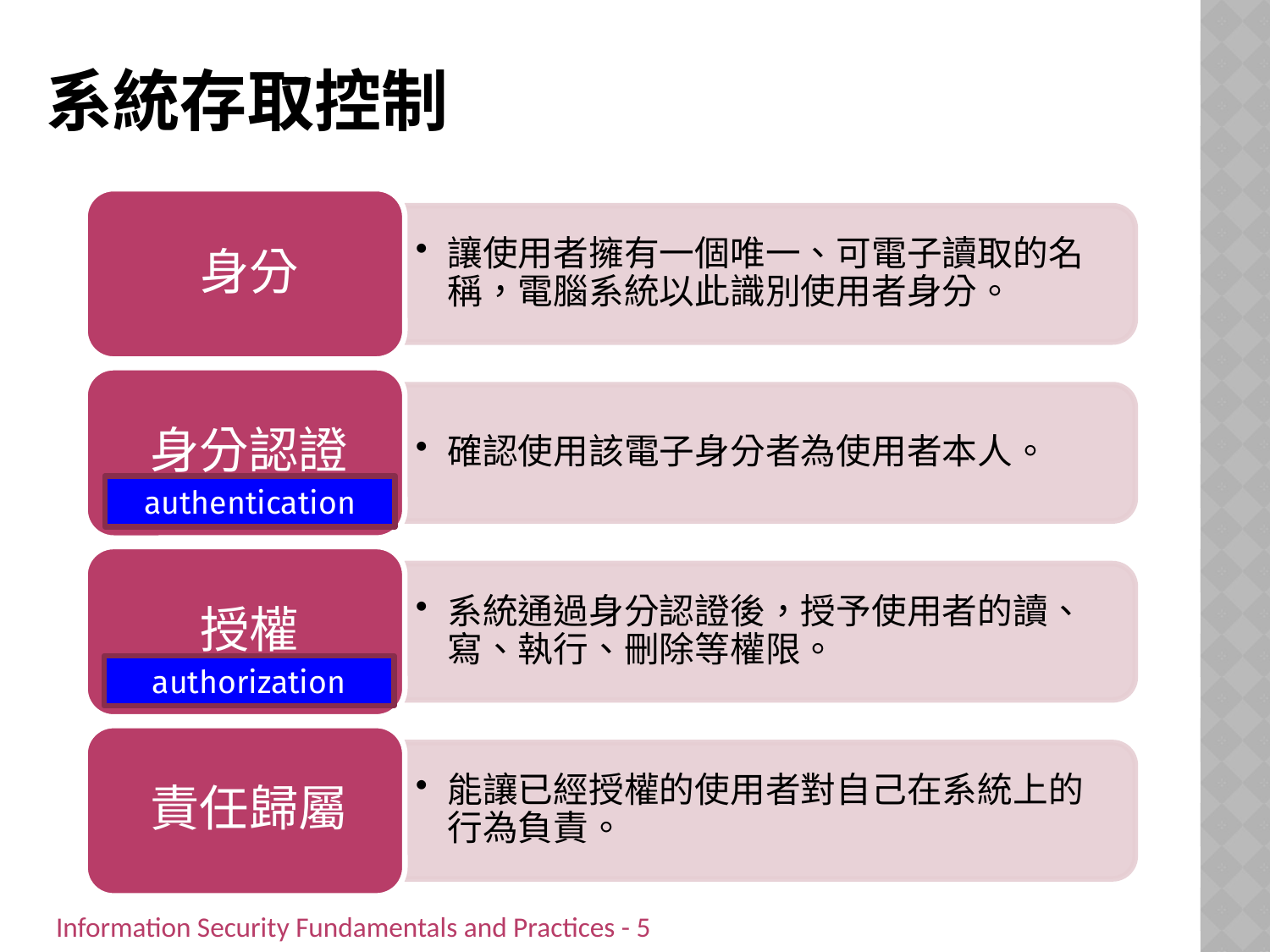

# 系統存取控制
讓使用者擁有一個唯一、可電子讀取的名稱，電腦系統以此識別使用者身分。
身分
確認使用該電子身分者為使用者本人。
身分認證
系統通過身分認證後，授予使用者的讀、寫、執行、刪除等權限。
授權
能讓已經授權的使用者對自己在系統上的行為負責。
責任歸屬
authentication
authorization